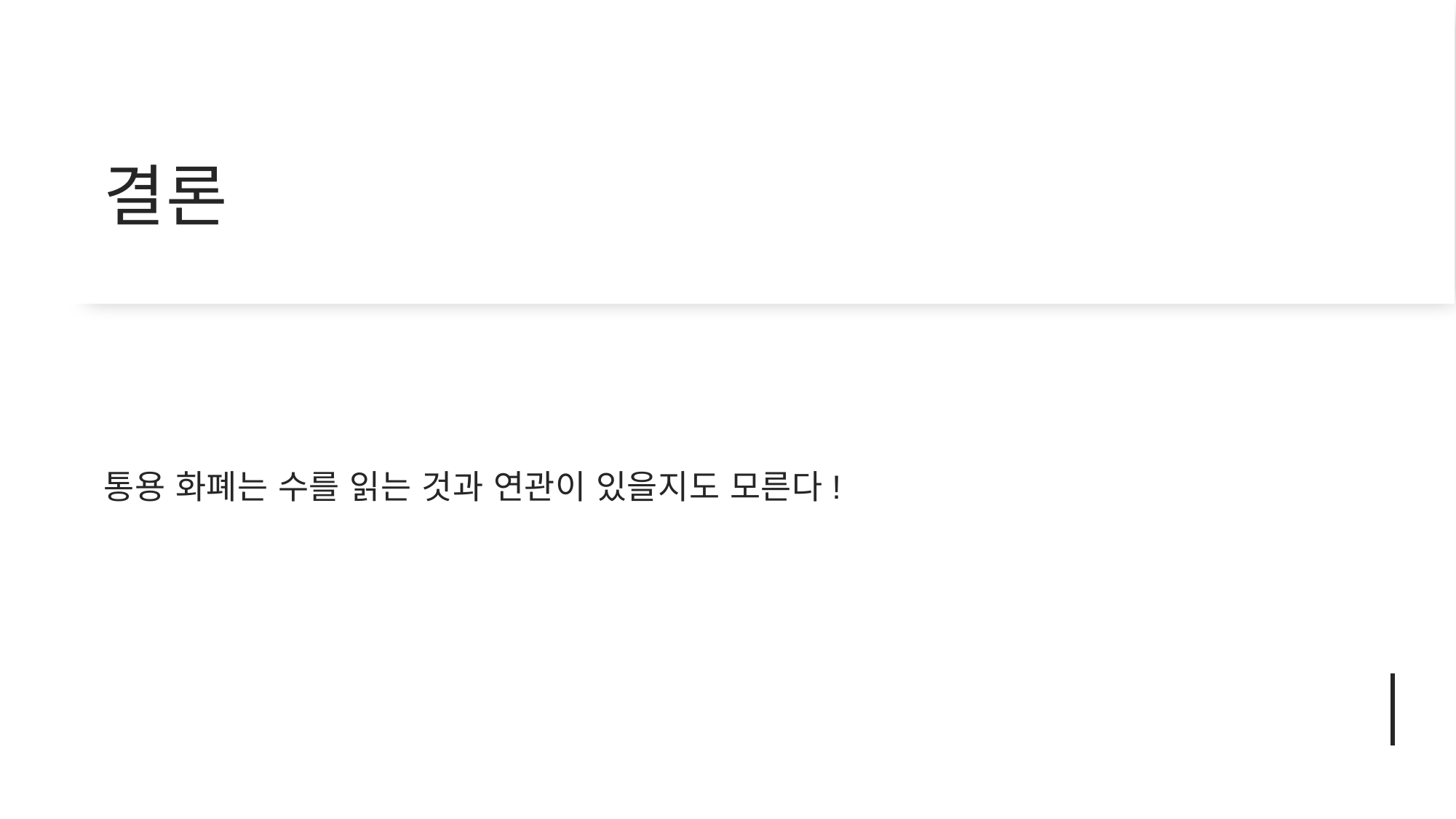

# 결론

통용 화폐는 수를 읽는 것과 연관이 있을지도 모른다!